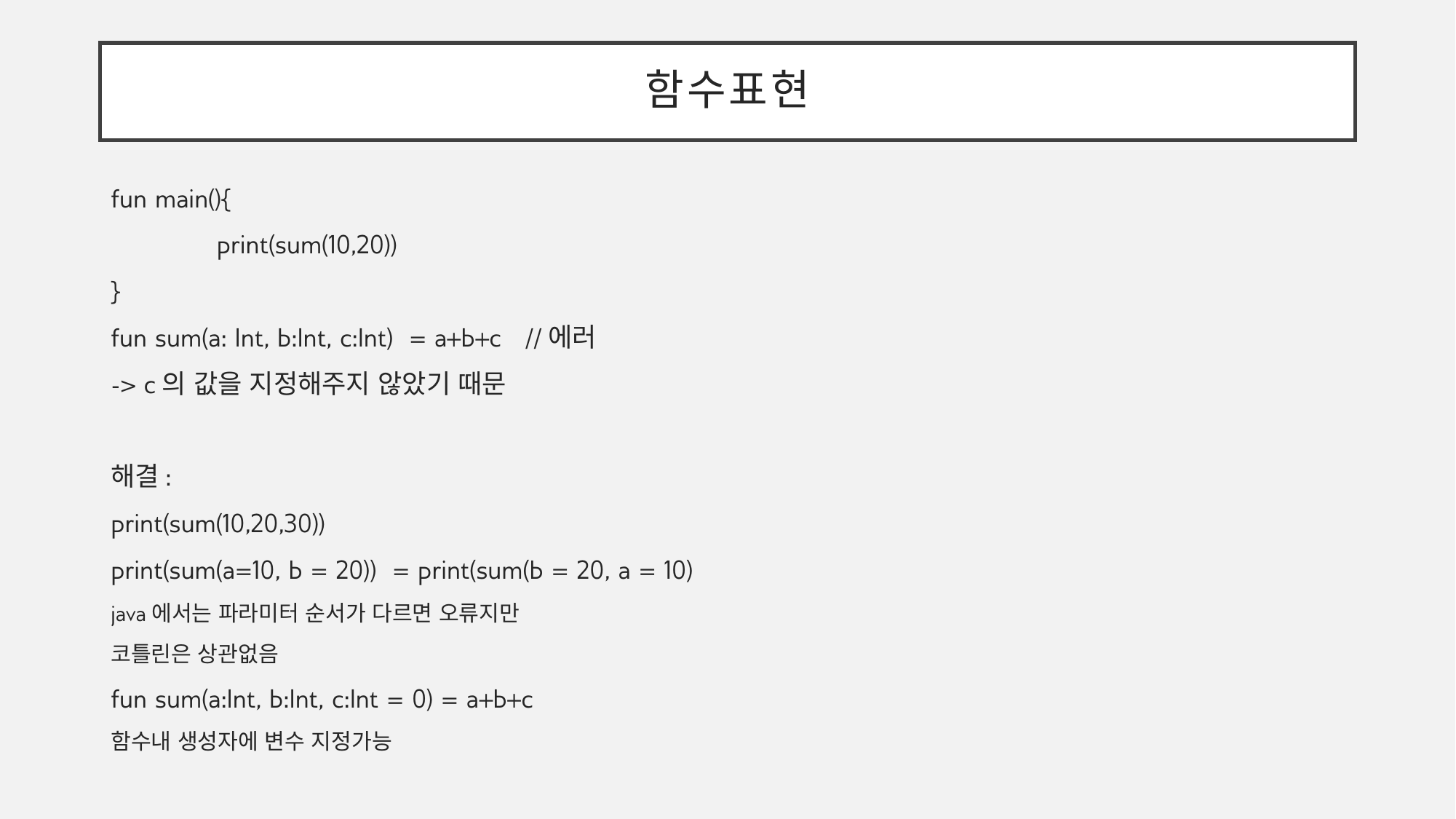

# 함수표현
fun main(){
	print(sum(10,20))
}
fun sum(a: Int, b:Int, c:Int)  = a+b+c   //에러
-> c의 값을 지정해주지 않았기 때문

해결:
print(sum(10,20,30))
print(sum(a=10, b = 20))  = print(sum(b = 20, a = 10)
java에서는 파라미터 순서가 다르면 오류지만
코틀린은 상관없음
fun sum(a:Int, b:Int, c:Int = 0) = a+b+c
함수내 생성자에 변수 지정가능